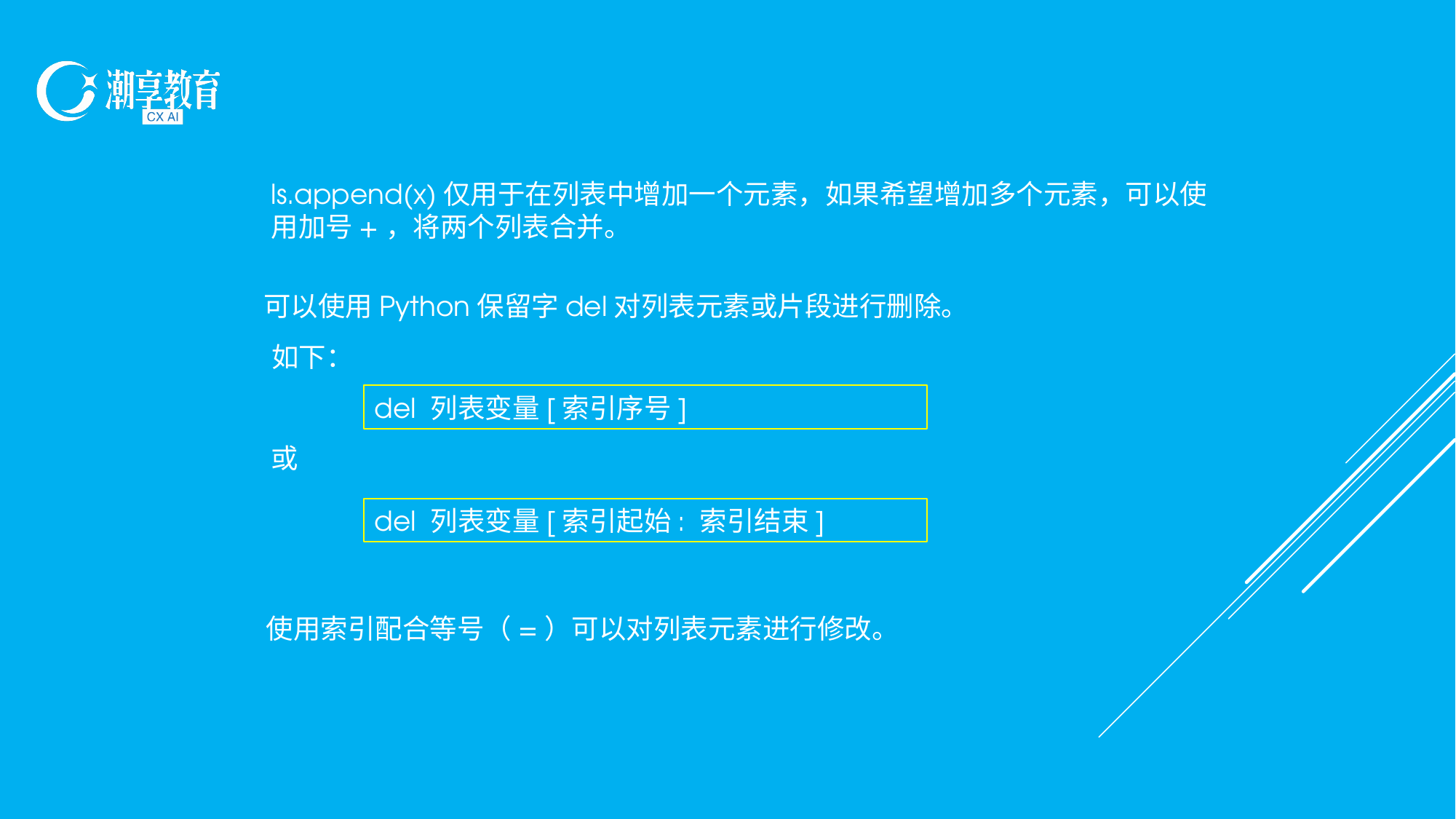

ls.append(x)仅用于在列表中增加一个元素，如果希望增加多个元素，可以使用加号+，将两个列表合并。
可以使用Python保留字del对列表元素或片段进行删除。
如下：
del 列表变量[索引序号]
或
del 列表变量[索引起始: 索引结束]
使用索引配合等号（=）可以对列表元素进行修改。